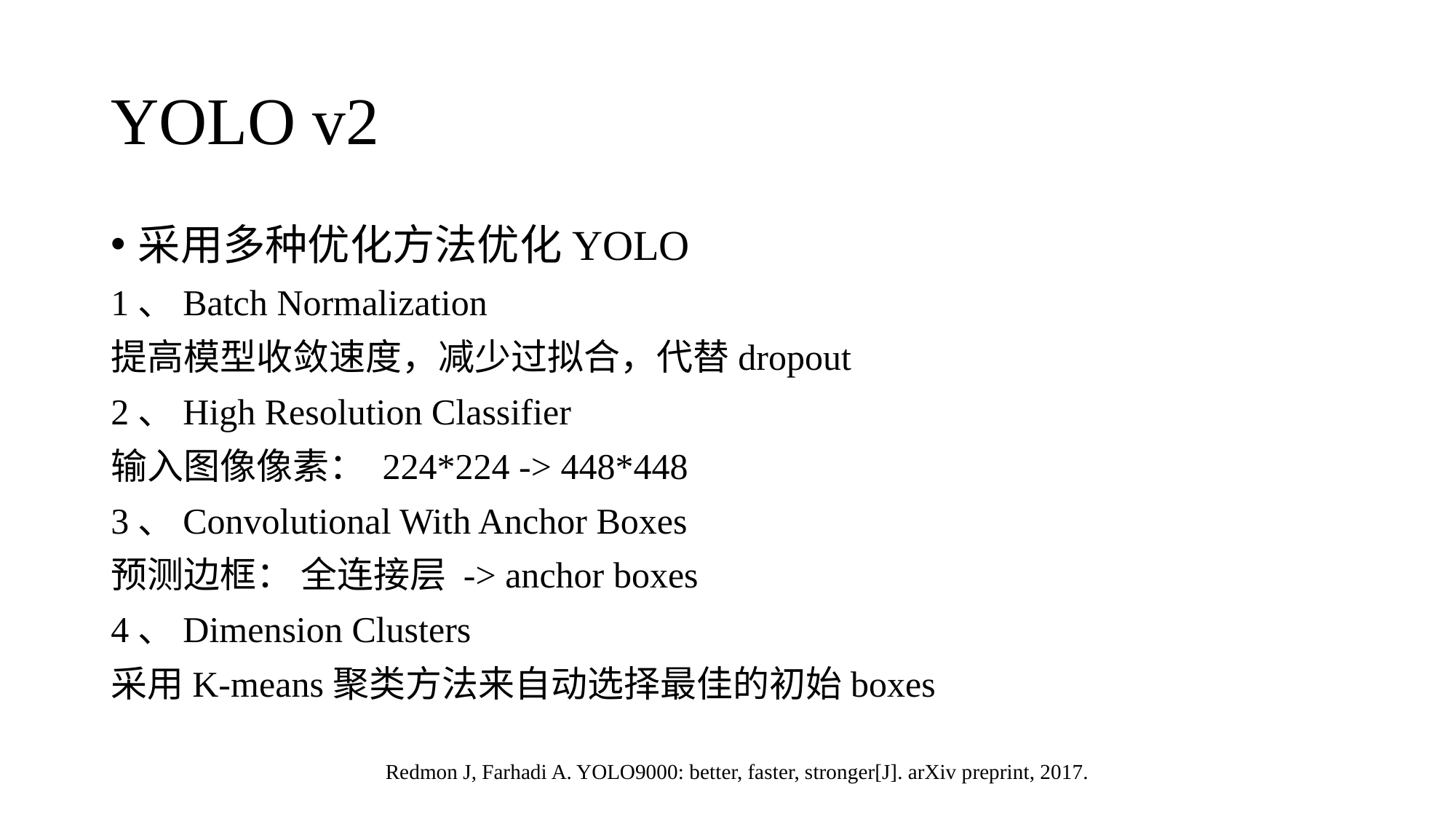

# YOLO v2
采用多种优化方法优化YOLO
1、Batch Normalization
提高模型收敛速度，减少过拟合，代替dropout
2、High Resolution Classifier
输入图像像素： 224*224 -> 448*448
3、Convolutional With Anchor Boxes
预测边框： 全连接层 -> anchor boxes
4、Dimension Clusters
采用K-means聚类方法来自动选择最佳的初始boxes
Redmon J, Farhadi A. YOLO9000: better, faster, stronger[J]. arXiv preprint, 2017.